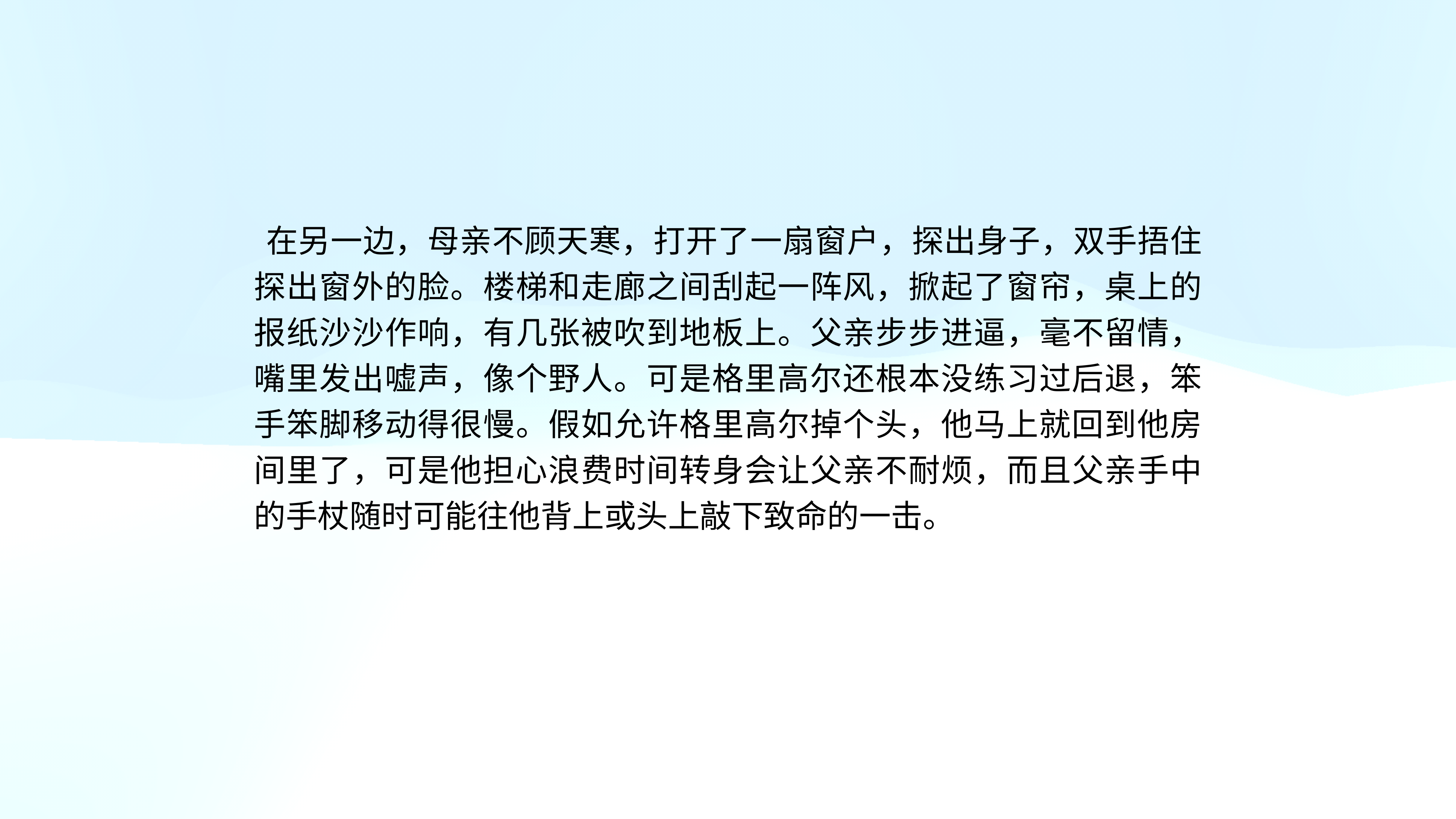

在另一边，母亲不顾天寒，打开了一扇窗户，探出身子，双手捂住探出窗外的脸。楼梯和走廊之间刮起一阵风，掀起了窗帘，桌上的报纸沙沙作响，有几张被吹到地板上。父亲步步进逼，毫不留情，嘴里发出嘘声，像个野人。可是格里高尔还根本没练习过后退，笨手笨脚移动得很慢。假如允许格里高尔掉个头，他马上就回到他房间里了，可是他担心浪费时间转身会让父亲不耐烦，而且父亲手中的手杖随时可能往他背上或头上敲下致命的一击。